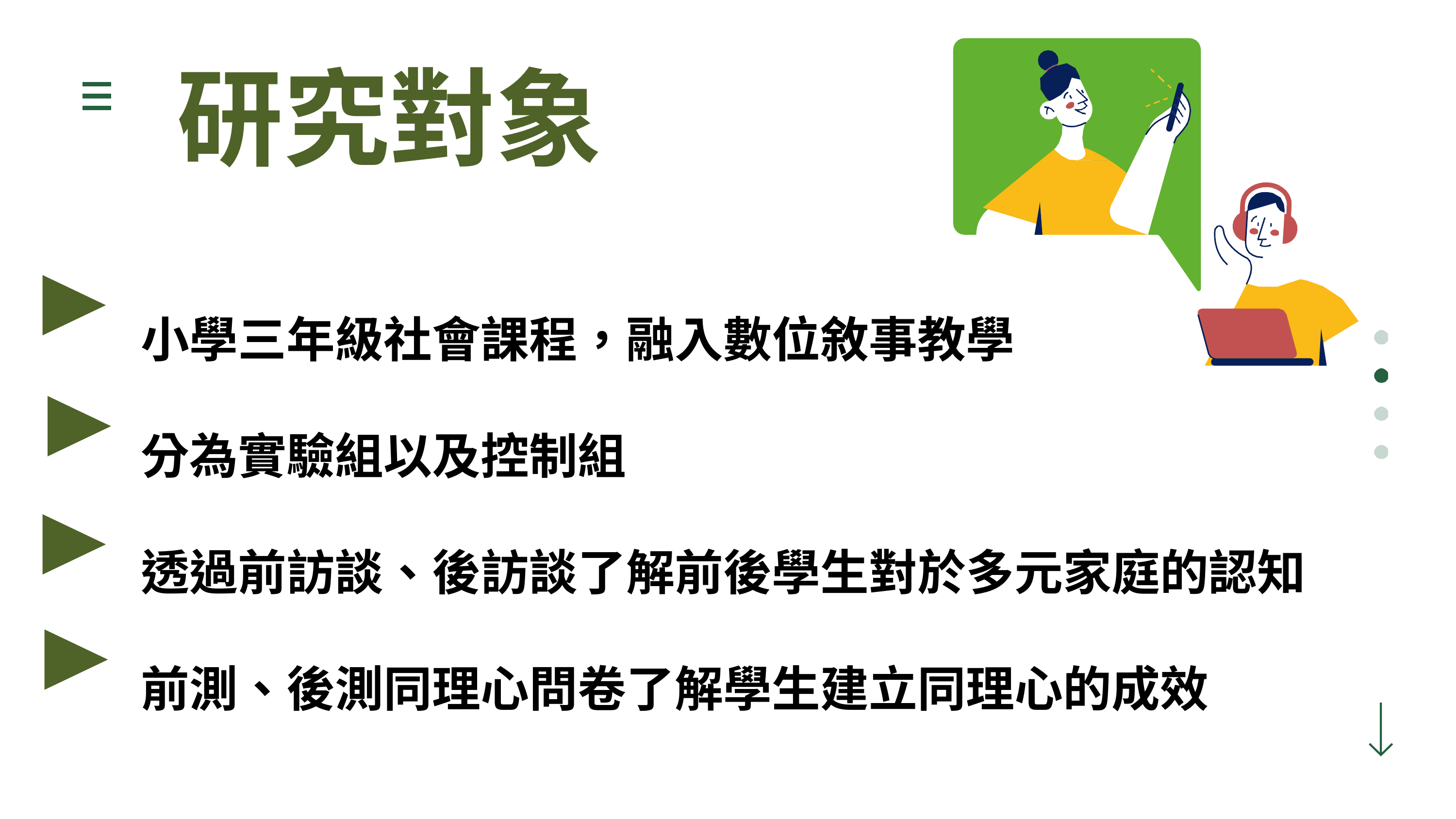

研究對象

小學三年級社會課程，融入數位敘事教學
分為實驗組以及控制組
透過前訪談、後訪談了解前後學生對於多元家庭的認知
前測、後測同理心問卷了解學生建立同理心的成效